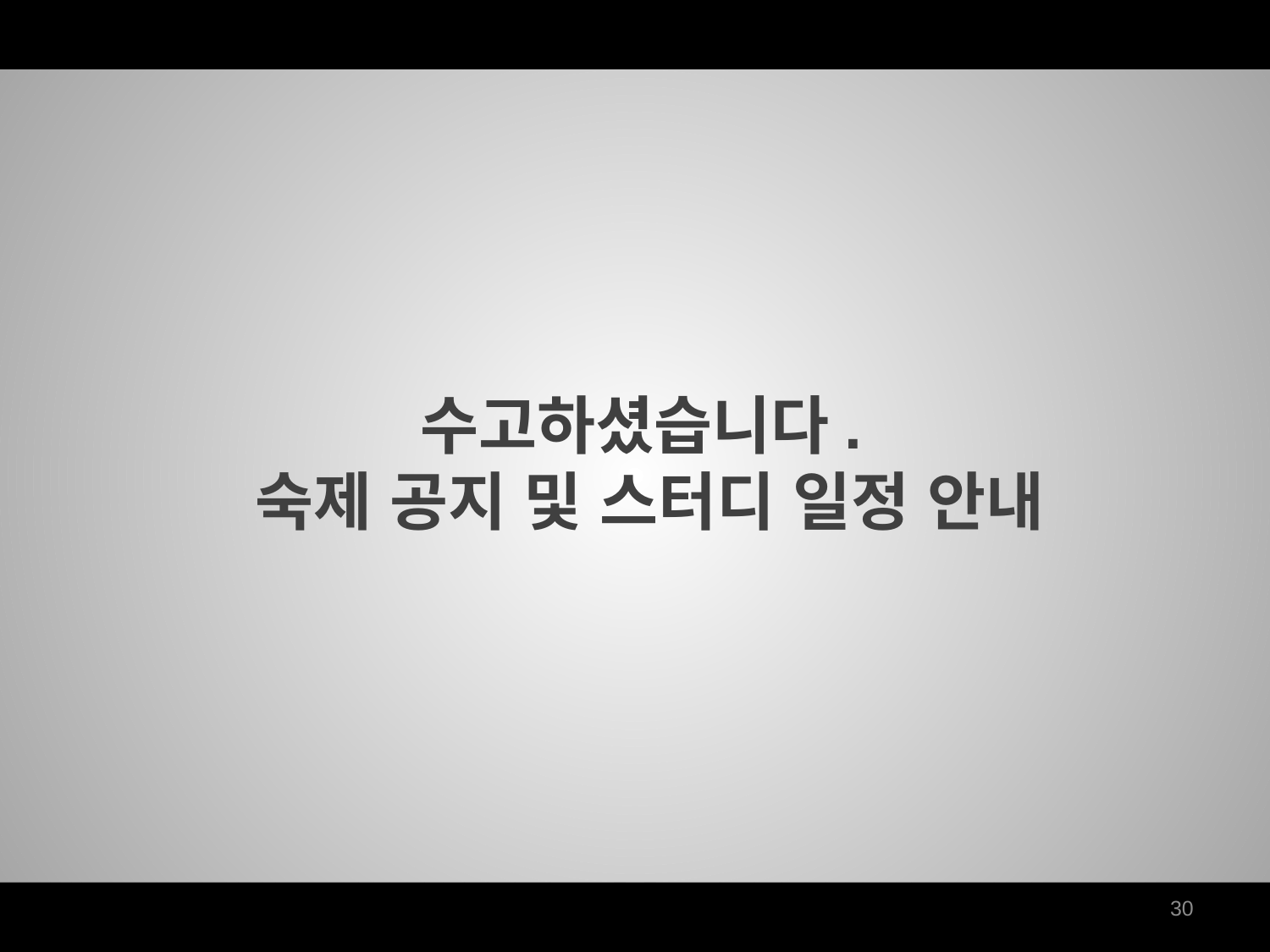

수고하셨습니다.
숙제 공지 및 스터디 일정 안내
30